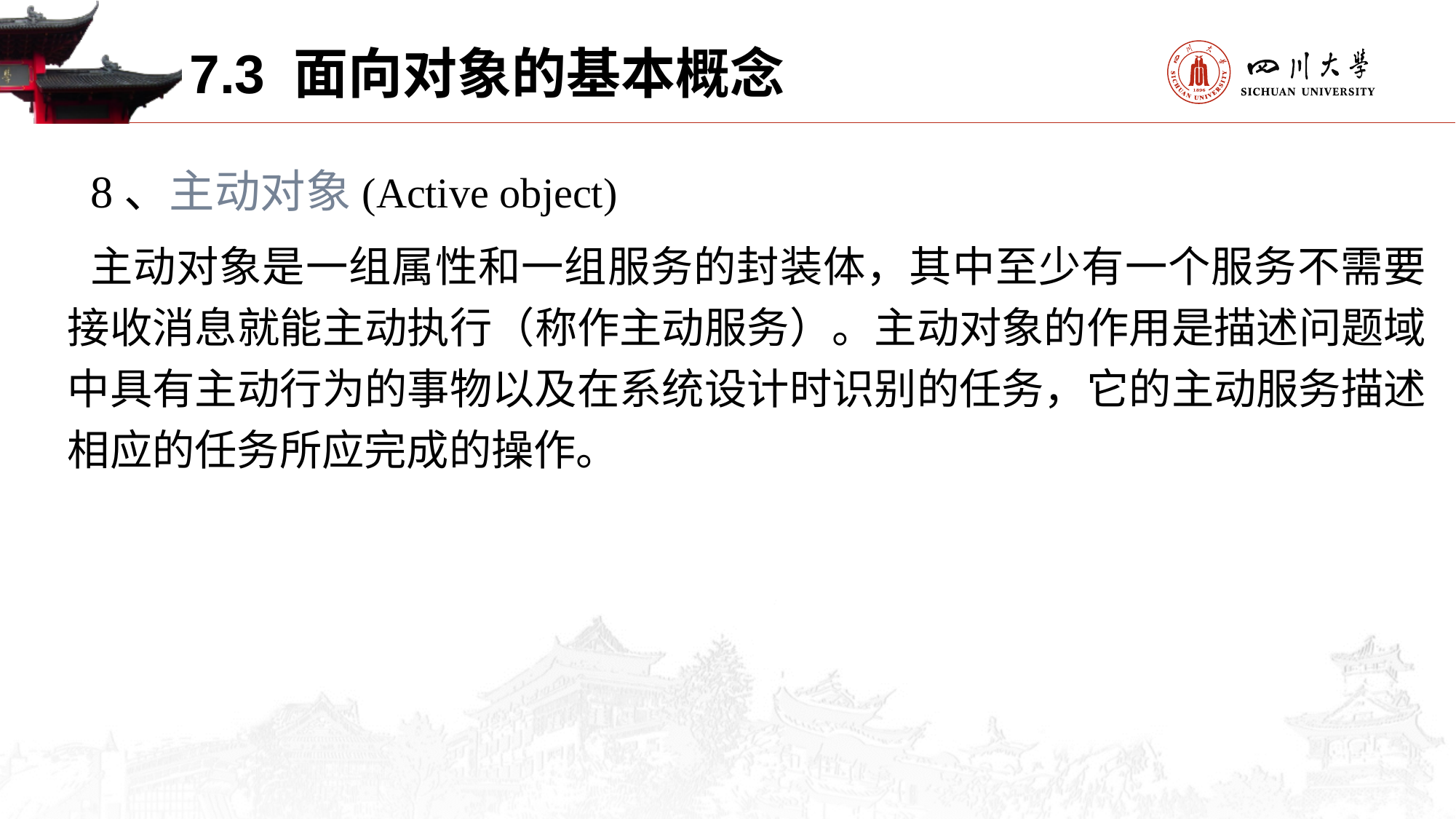

7.3 面向对象的基本概念

8、主动对象(Active object)
主动对象是一组属性和一组服务的封装体，其中至少有一个服务不需要接收消息就能主动执行（称作主动服务）。主动对象的作用是描述问题域中具有主动行为的事物以及在系统设计时识别的任务，它的主动服务描述相应的任务所应完成的操作。